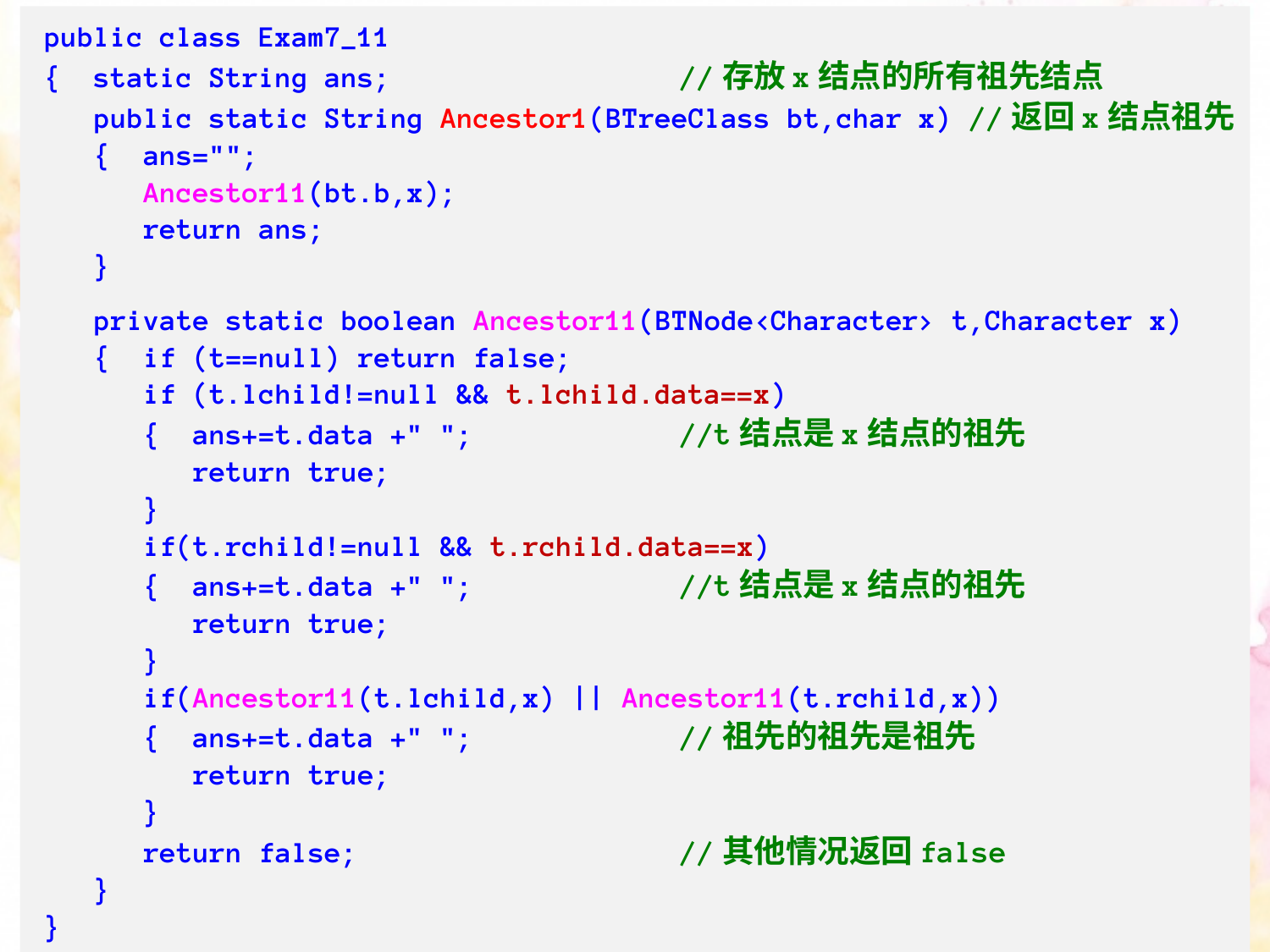

public class Exam7_11
{  static String ans;			//存放x结点的所有祖先结点
   public static String Ancestor1(BTreeClass bt,char x) //返回x结点祖先
   {  ans="";
      Ancestor11(bt.b,x);
      return ans;
   }
   private static boolean Ancestor11(BTNode<Character> t,Character x)
   {  if (t==null) return false;
      if (t.lchild!=null && t.lchild.data==x)
      {  ans+=t.data +" ";		//t结点是x结点的祖先
         return true;
      }
      if(t.rchild!=null && t.rchild.data==x)
      {  ans+=t.data +" ";		//t结点是x结点的祖先
         return true;
      }
      if(Ancestor11(t.lchild,x) || Ancestor11(t.rchild,x))
      {  ans+=t.data +" ";		//祖先的祖先是祖先
         return true;
      }
      return false;			//其他情况返回false
   }
}